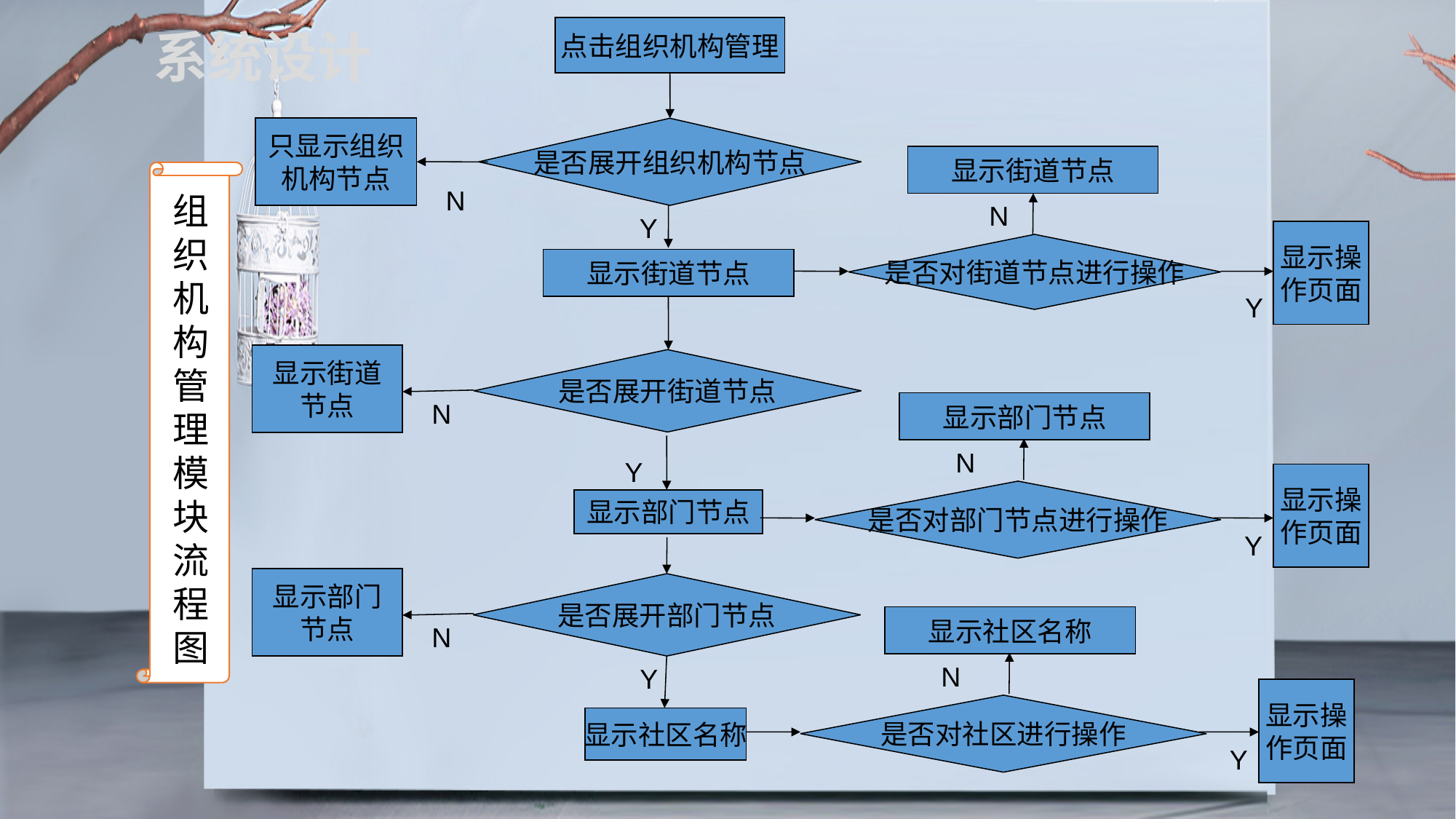

系统设计
点击组织机构管理

只显示组织
机构节点
是否展开组织机构节点
显示街道节点

N
组织机构管理模块流程图
N

Y
显示操
作页面
是否对街道节点进行操作
显示街道节点

Y

显示街道
节点
是否展开街道节点

N
显示部门节点

N
Y
显示操
作页面
是否对部门节点进行操作
显示部门节点

Y

显示部门
节点
是否展开部门节点
显示社区名称

N

N

Y
显示操
作页面
是否对社区进行操作
显示社区名称

Y